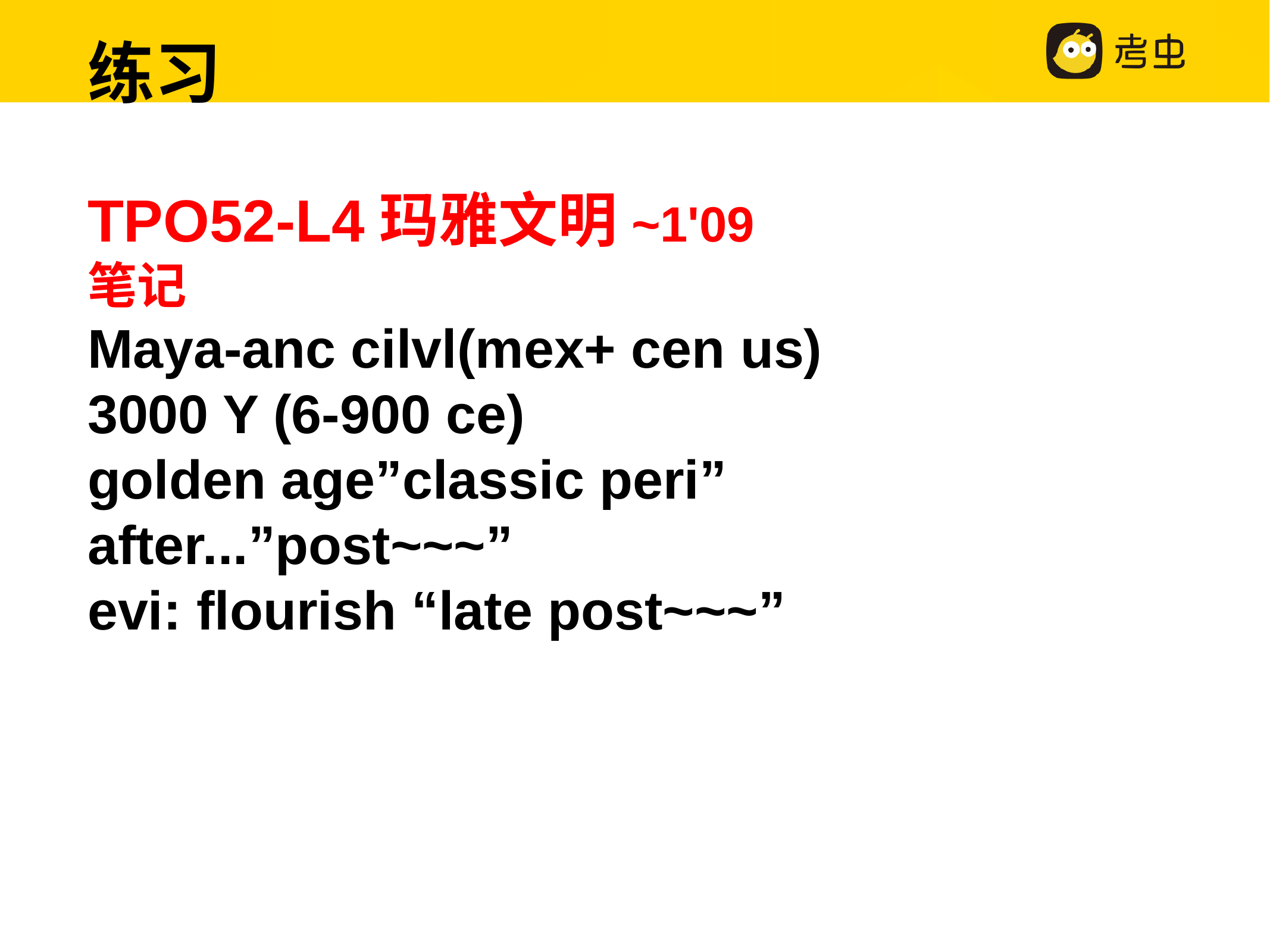

练习

TPO52-L4玛雅文明~1'09
笔记
Maya-anc cilvl(mex+ cen us)
3000 Y (6-900 ce)
golden age”classic peri”
after...”post~~~”
evi: flourish “late post~~~”